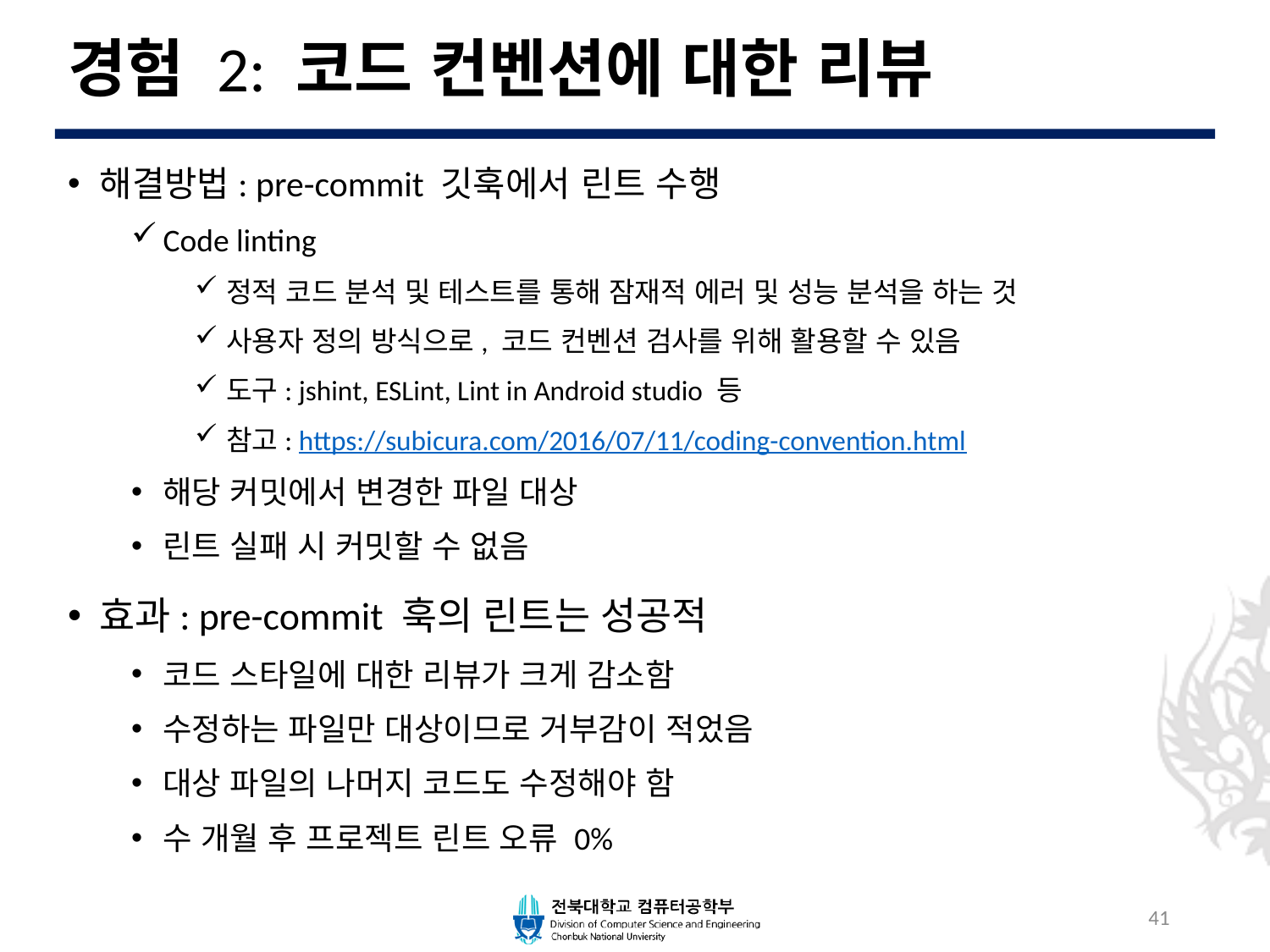

# 경험 2: 코드 컨벤션에 대한 리뷰
해결방법: pre-commit 깃훅에서 린트 수행
Code linting
정적 코드 분석 및 테스트를 통해 잠재적 에러 및 성능 분석을 하는 것
사용자 정의 방식으로, 코드 컨벤션 검사를 위해 활용할 수 있음
도구: jshint, ESLint, Lint in Android studio 등
참고: https://subicura.com/2016/07/11/coding-convention.html
해당 커밋에서 변경한 파일 대상
린트 실패 시 커밋할 수 없음
효과: pre-commit 훅의 린트는 성공적
코드 스타일에 대한 리뷰가 크게 감소함
수정하는 파일만 대상이므로 거부감이 적었음
대상 파일의 나머지 코드도 수정해야 함
수 개월 후 프로젝트 린트 오류 0%

41